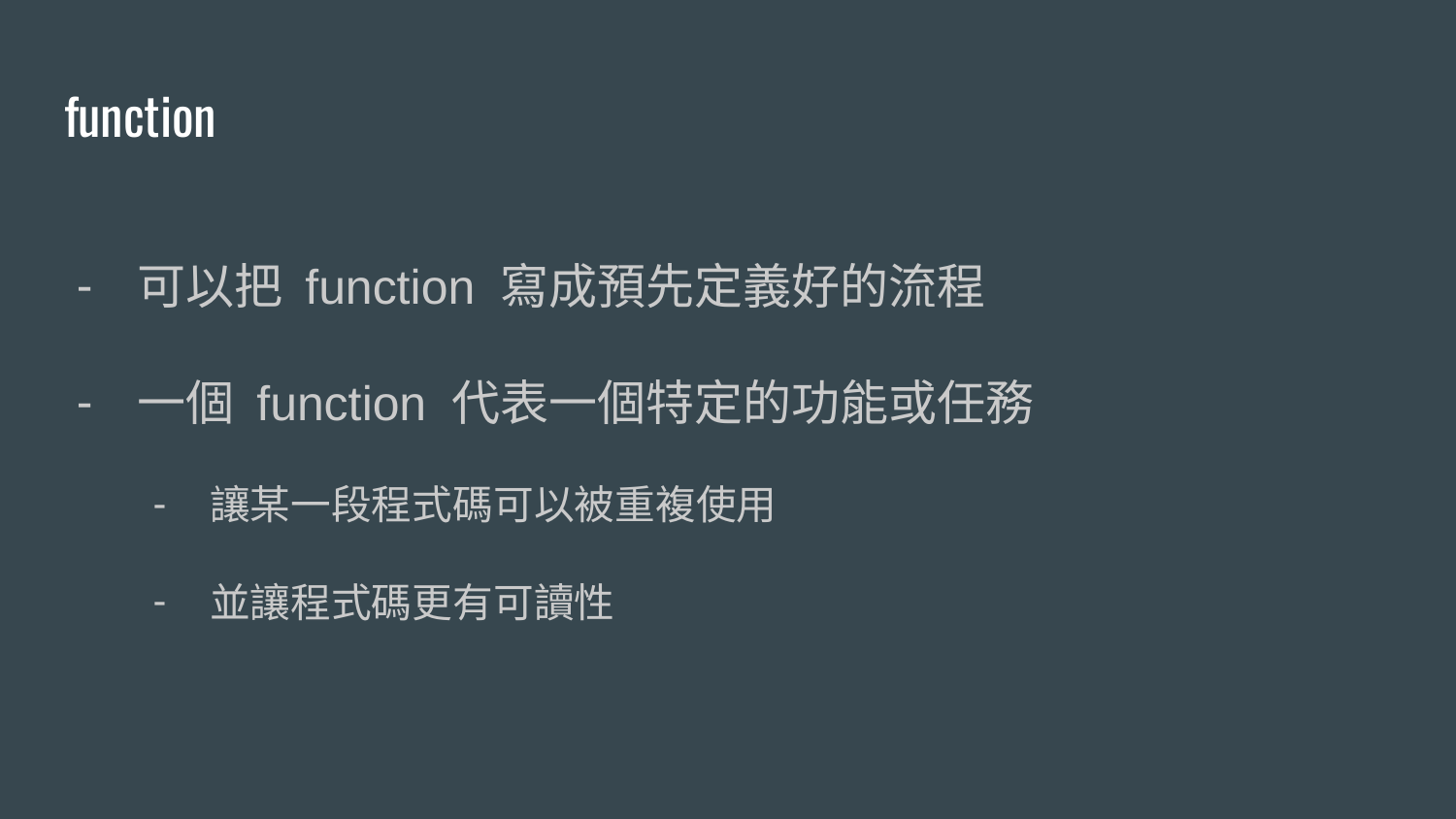

# function
可以把 function 寫成預先定義好的流程
一個 function 代表一個特定的功能或任務
讓某一段程式碼可以被重複使用
並讓程式碼更有可讀性